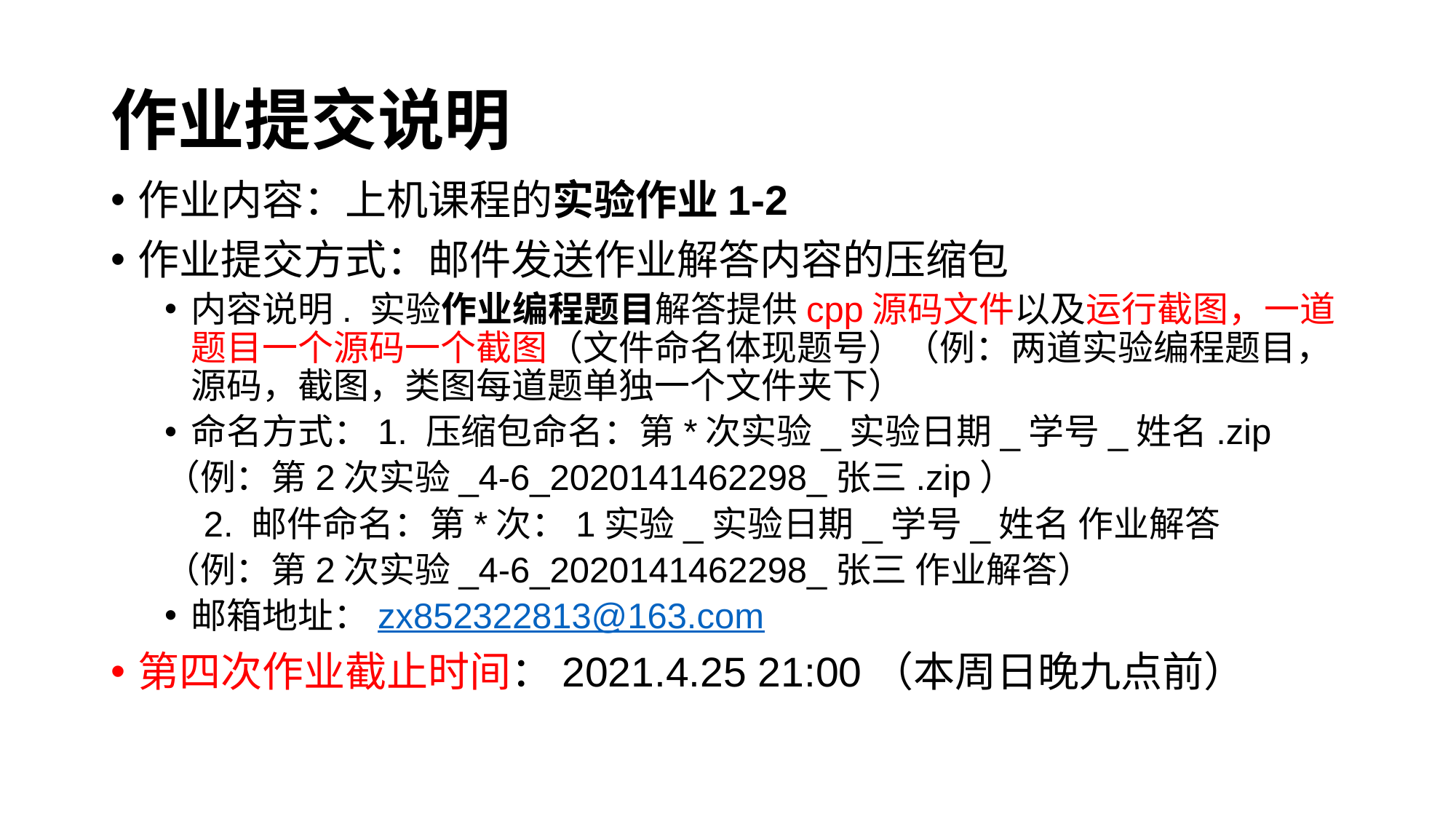

# 作业提交说明
作业内容：上机课程的实验作业1-2
作业提交方式：邮件发送作业解答内容的压缩包
内容说明. 实验作业编程题目解答提供cpp源码文件以及运行截图，一道题目一个源码一个截图（文件命名体现题号）（例：两道实验编程题目，源码，截图，类图每道题单独一个文件夹下）
命名方式：1. 压缩包命名：第*次实验_实验日期_学号_姓名.zip
（例：第2次实验_4-6_2020141462298_张三.zip）
		    2. 邮件命名：第*次：1实验_实验日期_学号_姓名 作业解答
（例：第2次实验_4-6_2020141462298_张三 作业解答）
邮箱地址：zx852322813@163.com
第四次作业截止时间：2021.4.25 21:00（本周日晚九点前）